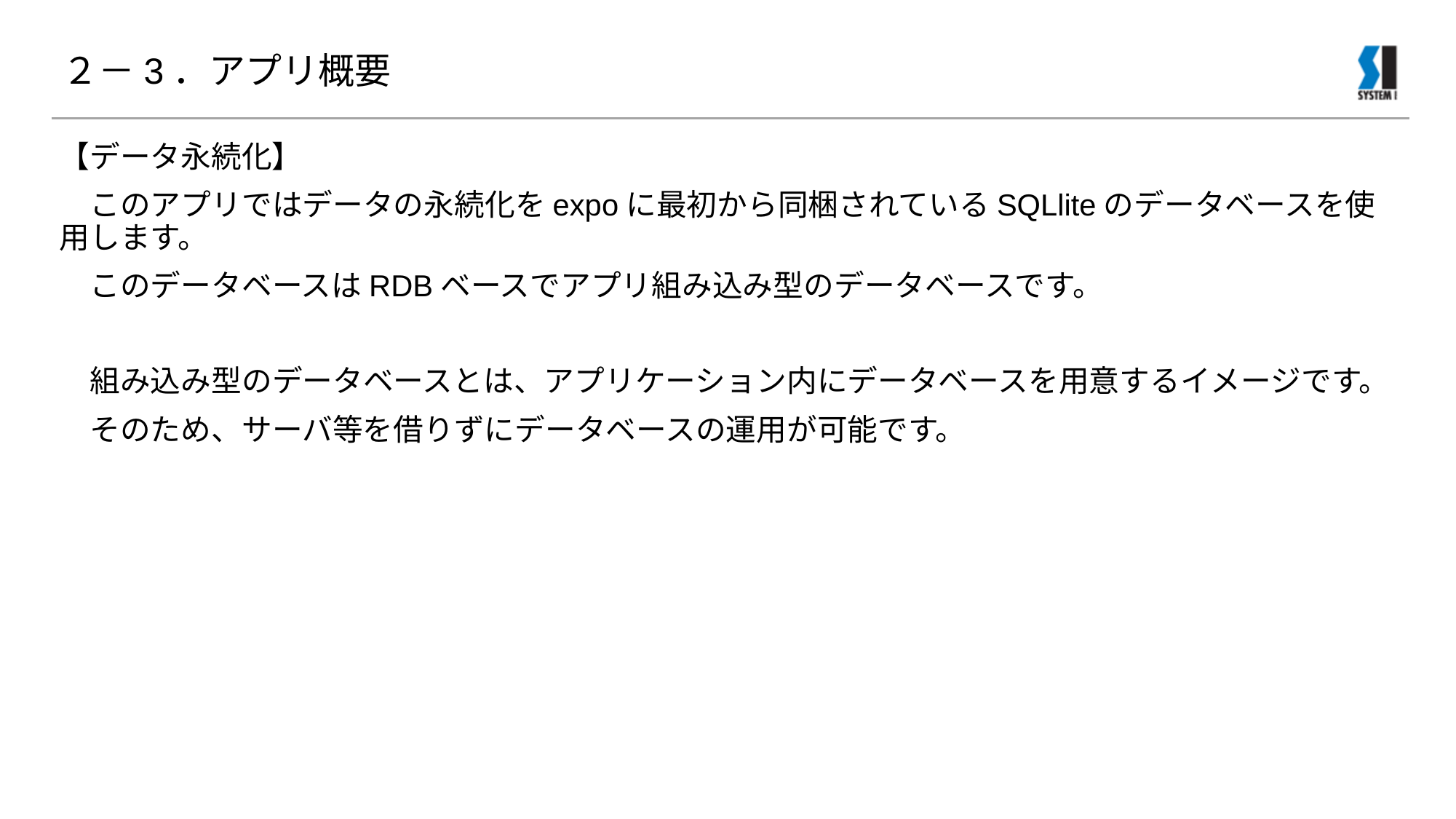

# ２－3．アプリ概要
【データ永続化】
　このアプリではデータの永続化をexpoに最初から同梱されているSQLliteのデータベースを使用します。
　このデータベースはRDBベースでアプリ組み込み型のデータベースです。

　組み込み型のデータベースとは、アプリケーション内にデータベースを用意するイメージです。
　そのため、サーバ等を借りずにデータベースの運用が可能です。